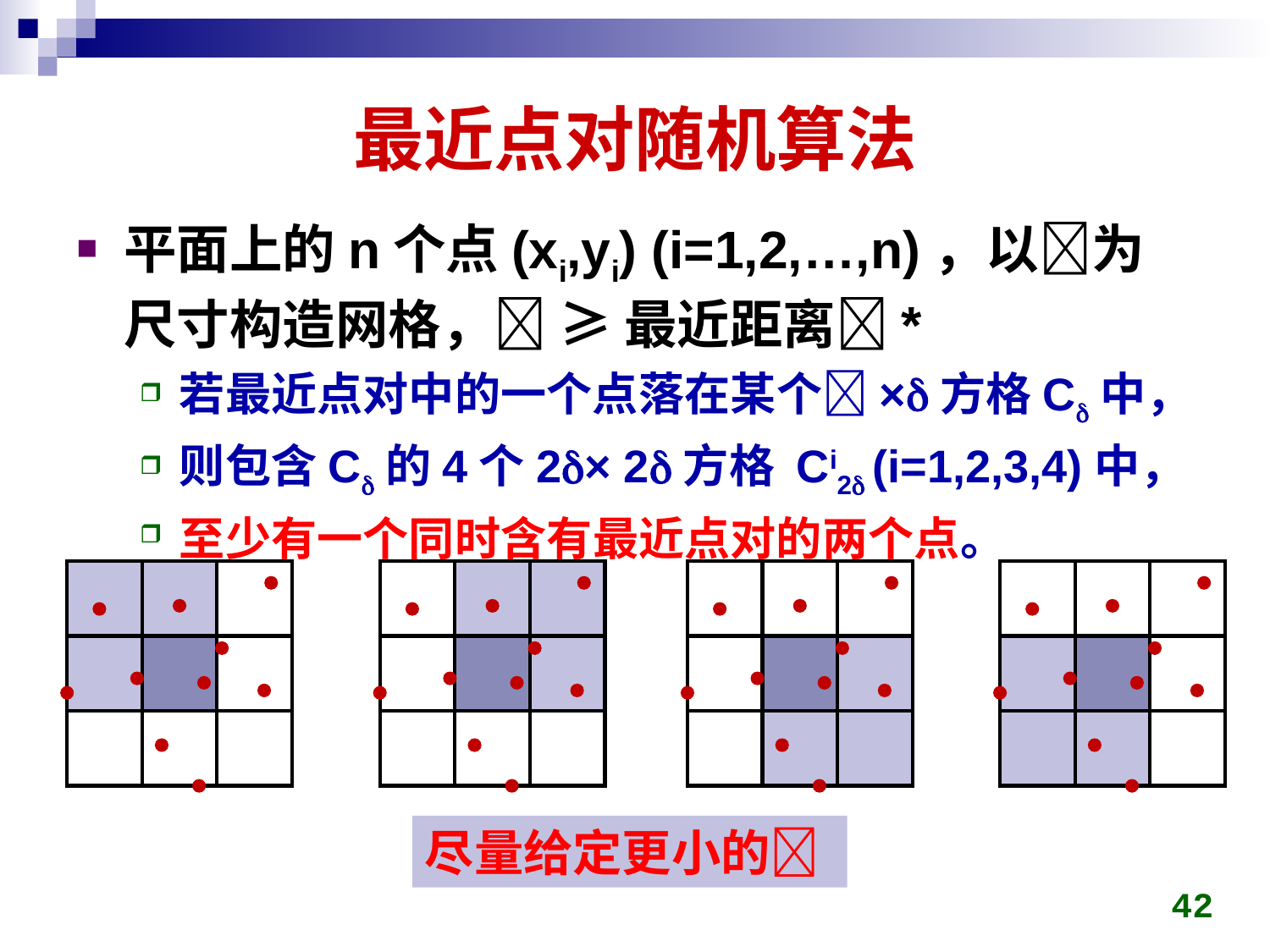

# 最近点对随机算法
平面上的n个点(xi,yi) (i=1,2,…,n)，以δ为尺寸构造网格，δ ≥ 最近距离δ*
若最近点对中的一个点落在某个δ×δ方格Cδ中，
则包含Cδ的4个2δ× 2δ方格 Ci2δ (i=1,2,3,4)中，
至少有一个同时含有最近点对的两个点。

尽量给定更小的δ
42